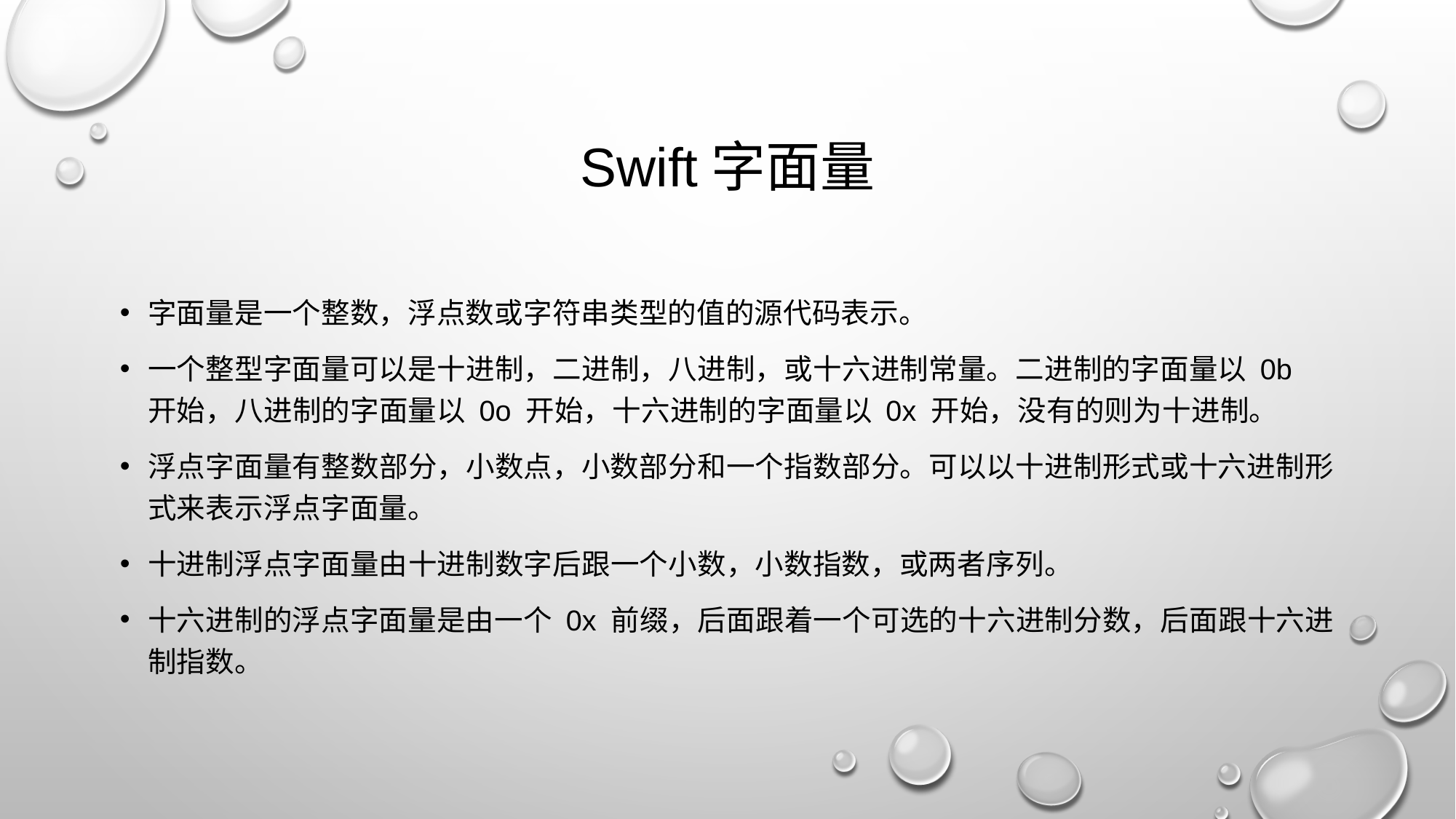

# Swift字面量
字面量是一个整数，浮点数或字符串类型的值的源代码表示。
一个整型字面量可以是十进制，二进制，八进制，或十六进制常量。二进制的字面量以 0b 开始，八进制的字面量以 0o 开始，十六进制的字面量以 0x 开始，没有的则为十进制。
浮点字面量有整数部分，小数点，小数部分和一个指数部分。可以以十进制形式或十六进制形式来表示浮点字面量。
十进制浮点字面量由十进制数字后跟一个小数，小数指数，或两者序列。
十六进制的浮点字面量是由一个 0x 前缀，后面跟着一个可选的十六进制分数，后面跟十六进制指数。